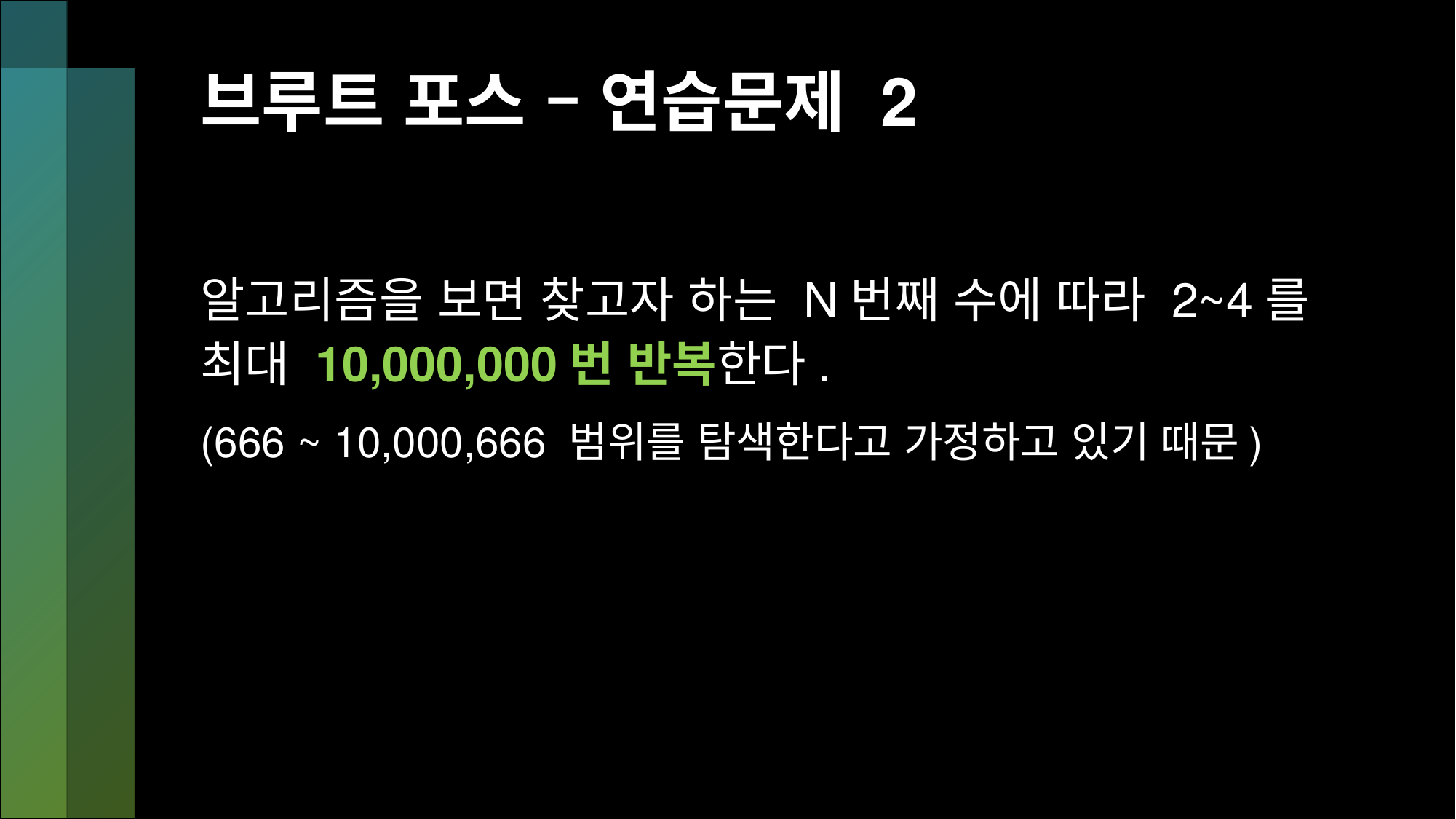

# 브루트 포스 – 연습문제 2
알고리즘을 보면 찾고자 하는 N번째 수에 따라 2~4를 최대 10,000,000번 반복한다.
(666 ~ 10,000,666 범위를 탐색한다고 가정하고 있기 때문)